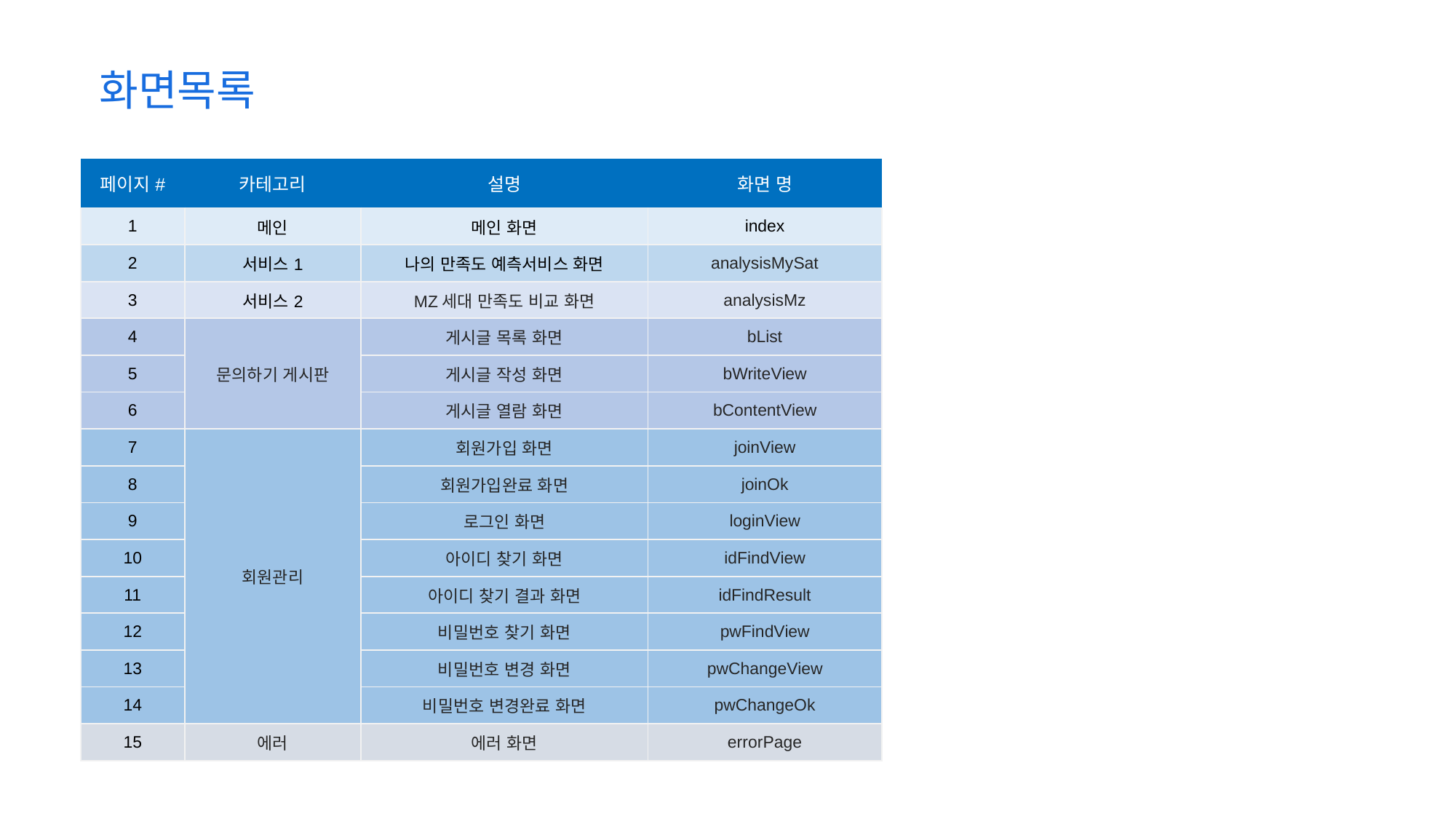

화면목록
| 페이지# | 카테고리 | 설명 | 화면 명 |
| --- | --- | --- | --- |
| 1 | 메인 | 메인 화면 | index |
| 2 | 서비스1 | 나의 만족도 예측서비스 화면 | analysisMySat |
| 3 | 서비스2 | MZ세대 만족도 비교 화면 | analysisMz |
| 4 | 문의하기 게시판 | 게시글 목록 화면 | bList |
| 5 |  | 게시글 작성 화면 | bWriteView |
| 6 |  | 게시글 열람 화면 | bContentView |
| 7 | 회원관리 | 회원가입 화면 | joinView |
| 8 |  | 회원가입완료 화면 | joinOk |
| 9 |  | 로그인 화면 | loginView |
| 10 |  | 아이디 찾기 화면 | idFindView |
| 11 |  | 아이디 찾기 결과 화면 | idFindResult |
| 12 |  | 비밀번호 찾기 화면 | pwFindView |
| 13 |  | 비밀번호 변경 화면 | pwChangeView |
| 14 |  | 비밀번호 변경완료 화면 | pwChangeOk |
| 15 | 에러 | 에러 화면 | errorPage |